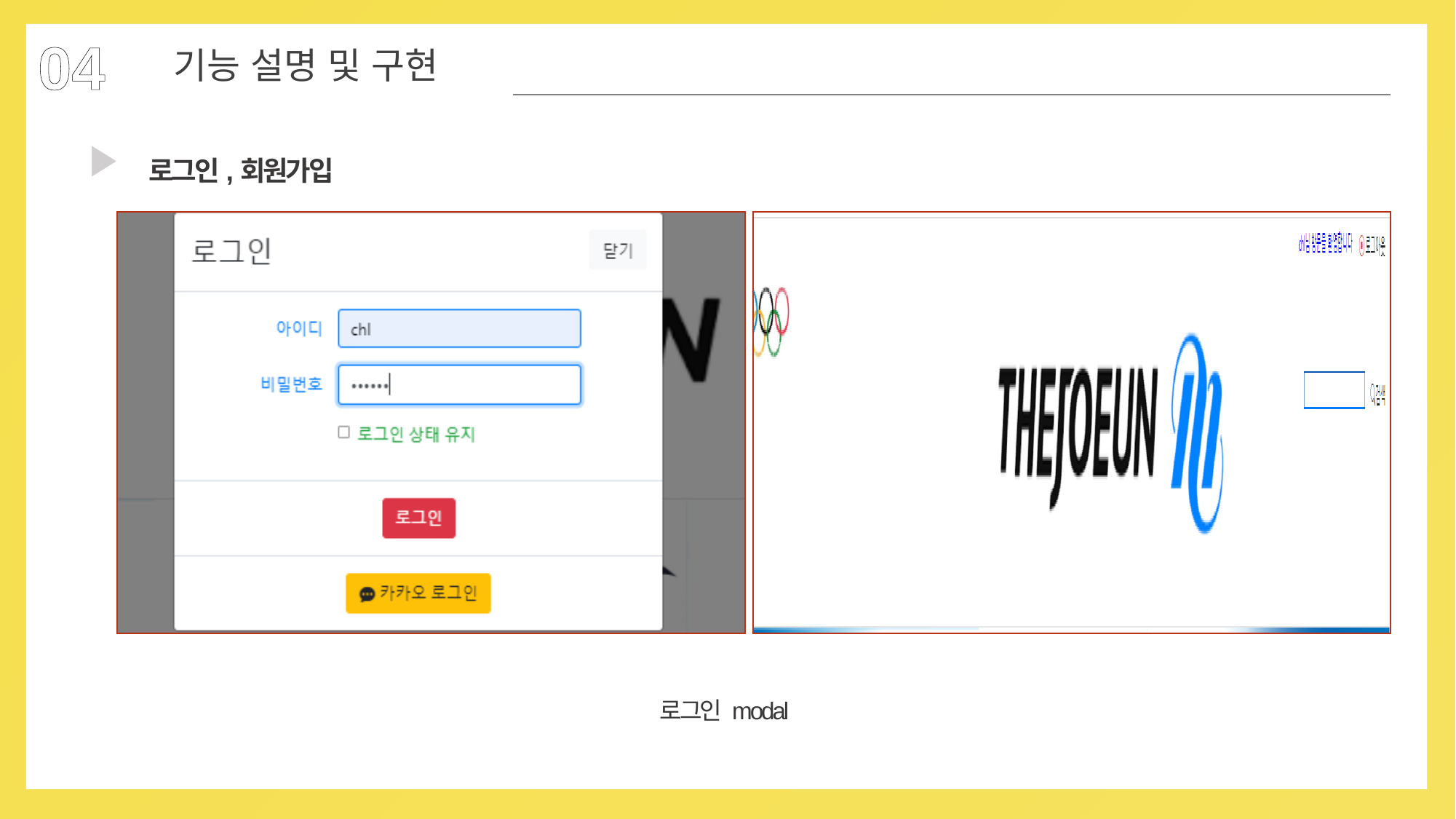

04

기능 설명 및 구현
▶
로그인,회원가입

로그인 modal